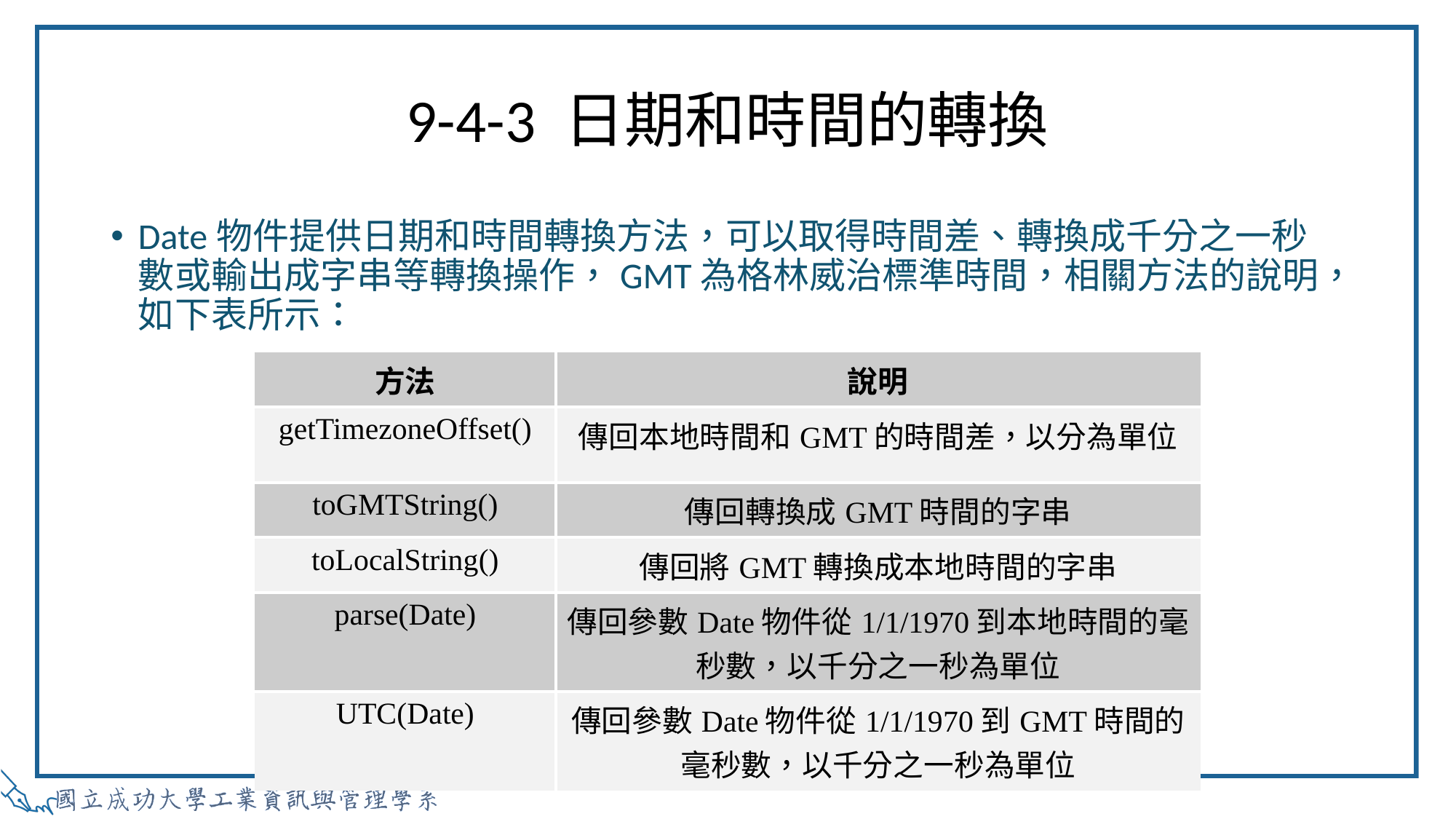

# 9-4-3 日期和時間的轉換
Date物件提供日期和時間轉換方法，可以取得時間差、轉換成千分之一秒數或輸出成字串等轉換操作，GMT為格林威治標準時間，相關方法的說明，如下表所示：

| 方法 | 說明 |
| --- | --- |
| getTimezoneOffset() | 傳回本地時間和GMT的時間差，以分為單位 |
| toGMTString() | 傳回轉換成GMT時間的字串 |
| toLocalString() | 傳回將GMT轉換成本地時間的字串 |
| parse(Date) | 傳回參數Date物件從1/1/1970到本地時間的毫秒數，以千分之一秒為單位 |
| UTC(Date) | 傳回參數Date物件從1/1/1970到GMT時間的毫秒數，以千分之一秒為單位 |